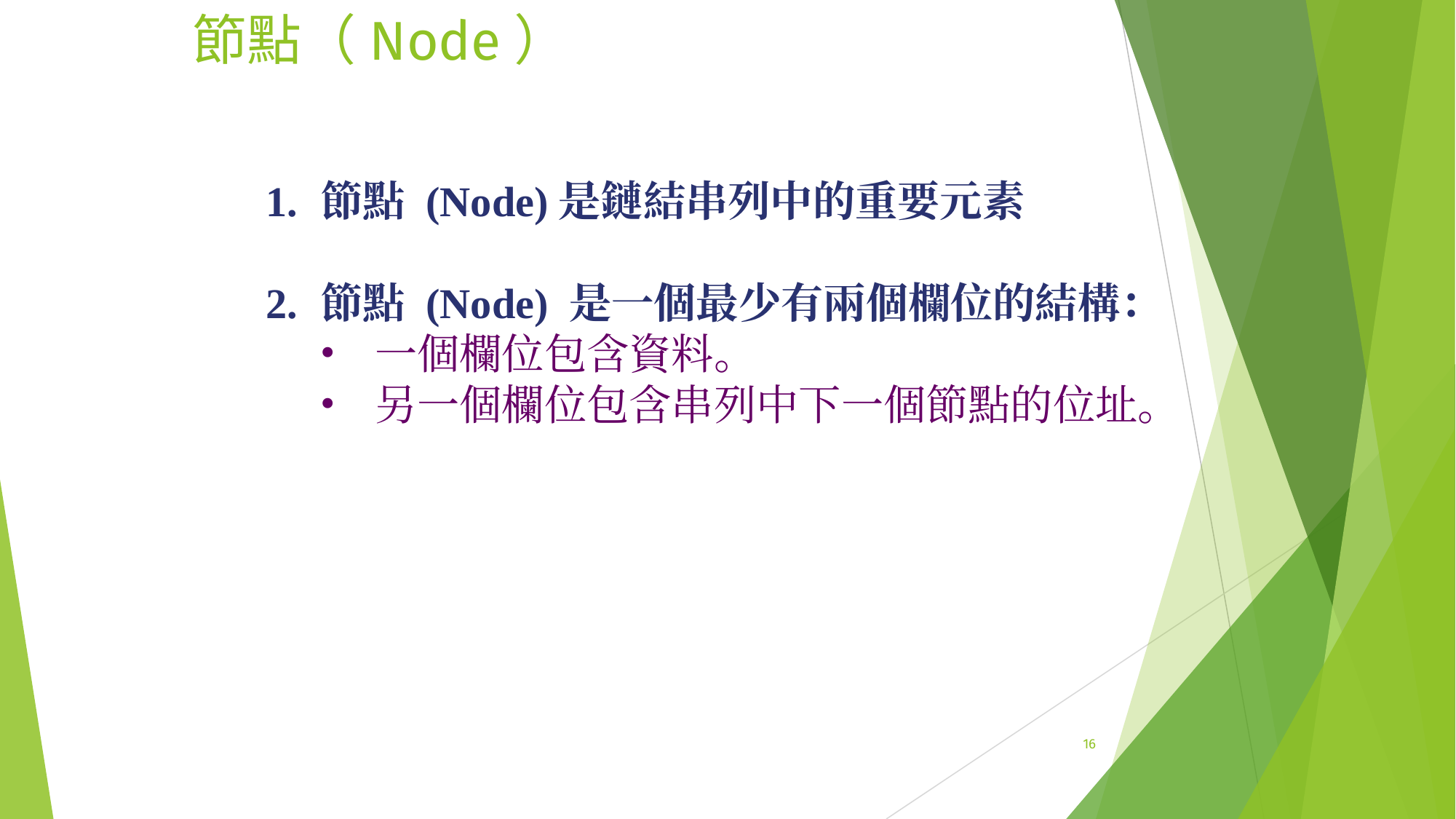

# 節點（Node）
節點 (Node)是鏈結串列中的重要元素

節點 (Node) 是一個最少有兩個欄位的結構：
一個欄位包含資料。
另一個欄位包含串列中下一個節點的位址。

16